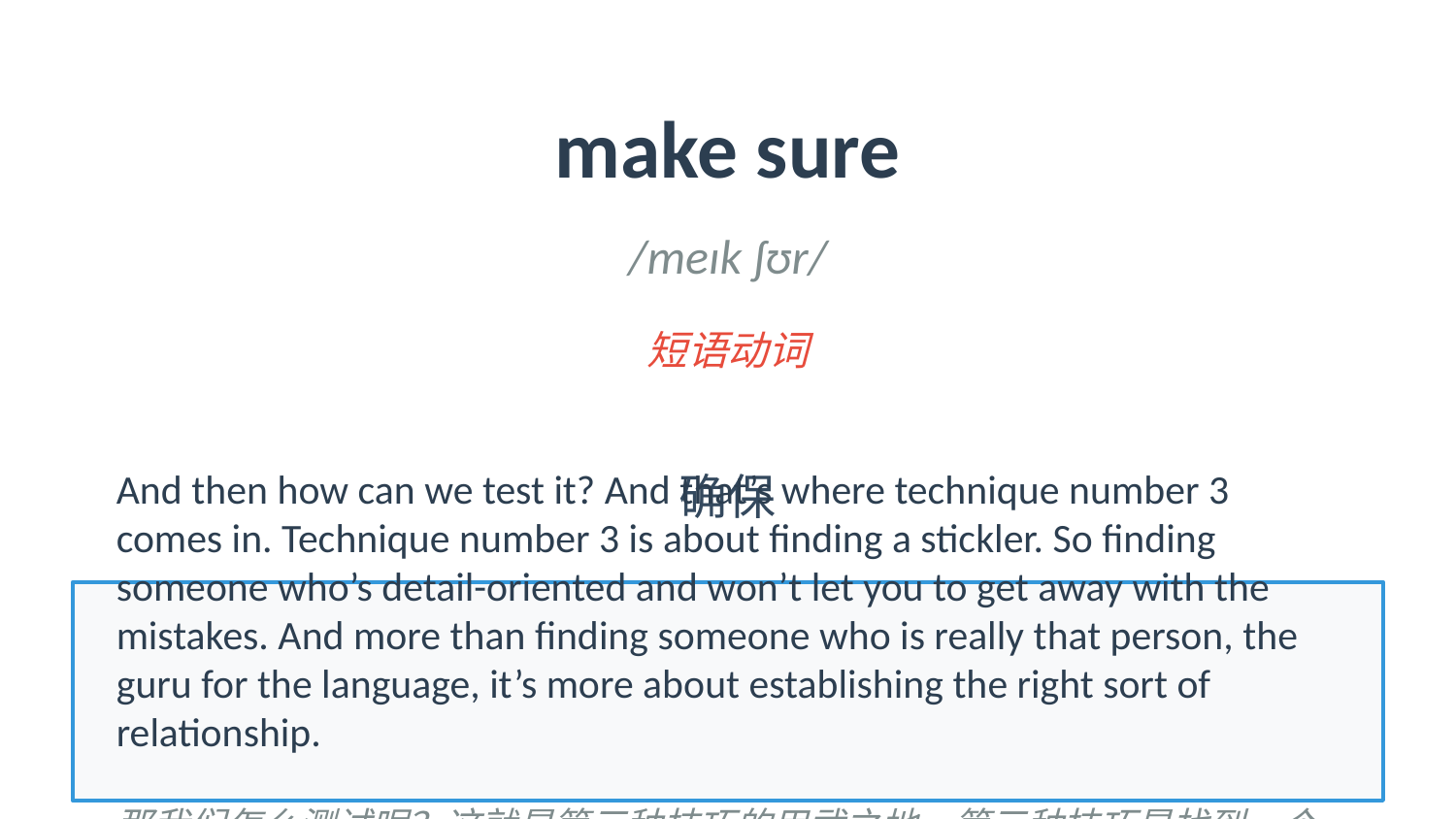

make sure
/meɪk ʃʊr/
短语动词
确保

And then how can we test it? And that’s where technique number 3 comes in. Technique number 3 is about finding a stickler. So finding someone who’s detail-oriented and won’t let you to get away with the mistakes. And more than finding someone who is really that person, the guru for the language, it’s more about establishing the right sort of relationship.

那我们怎么测试呢？这就是第三种技巧的用武之地。第三种技巧是找到一个 stickler。所以要找一个注重细节的人，不会让你轻易逃脱错误。与其说是找到一个真正懂这门语言的人，一个语言大师，不如说是建立一种正确的关系。